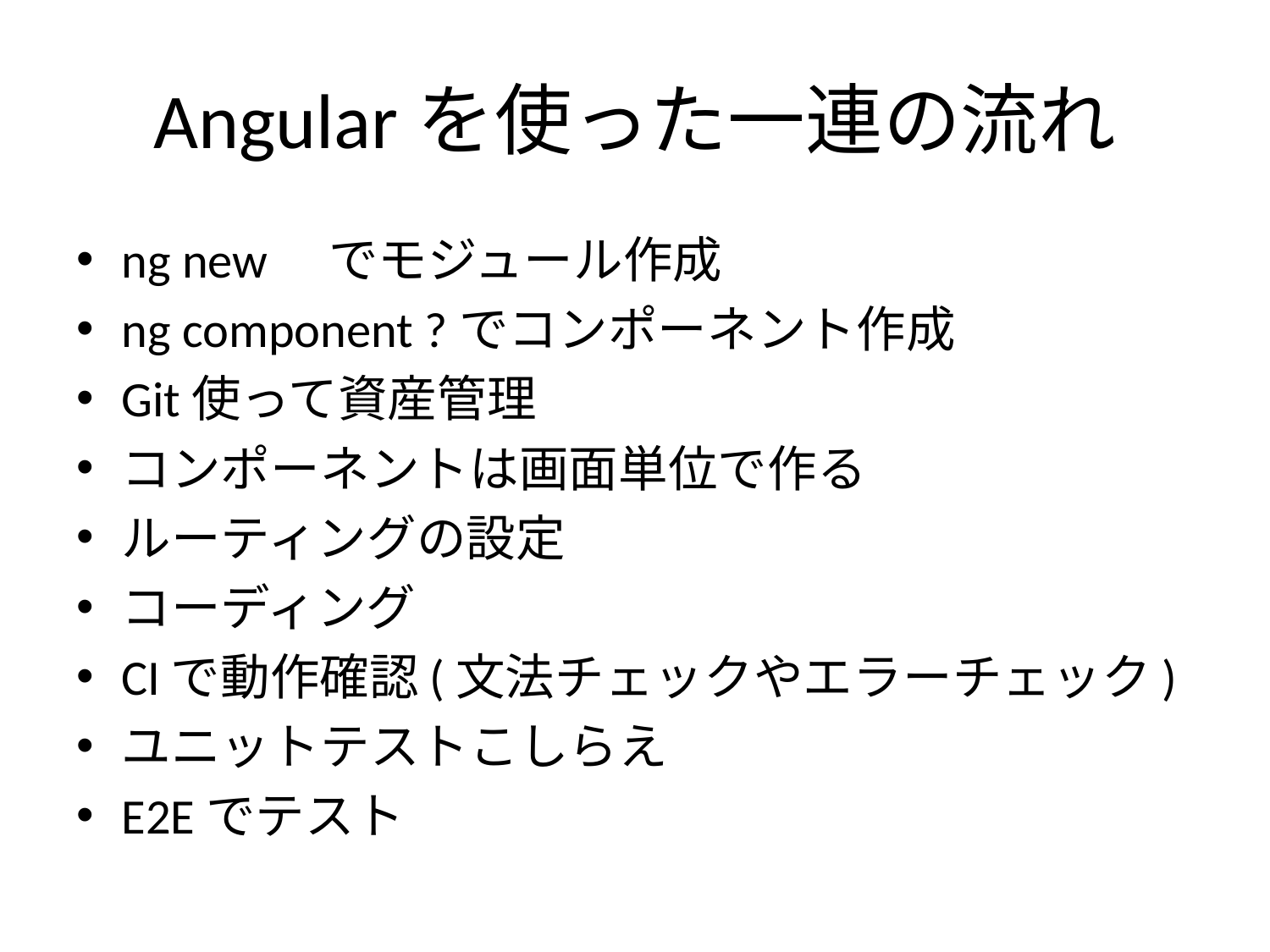

# Angularを使った一連の流れ
ng new　でモジュール作成
ng component ?でコンポーネント作成
Git使って資産管理
コンポーネントは画面単位で作る
ルーティングの設定
コーディング
CIで動作確認(文法チェックやエラーチェック)
ユニットテストこしらえ
E2Eでテスト